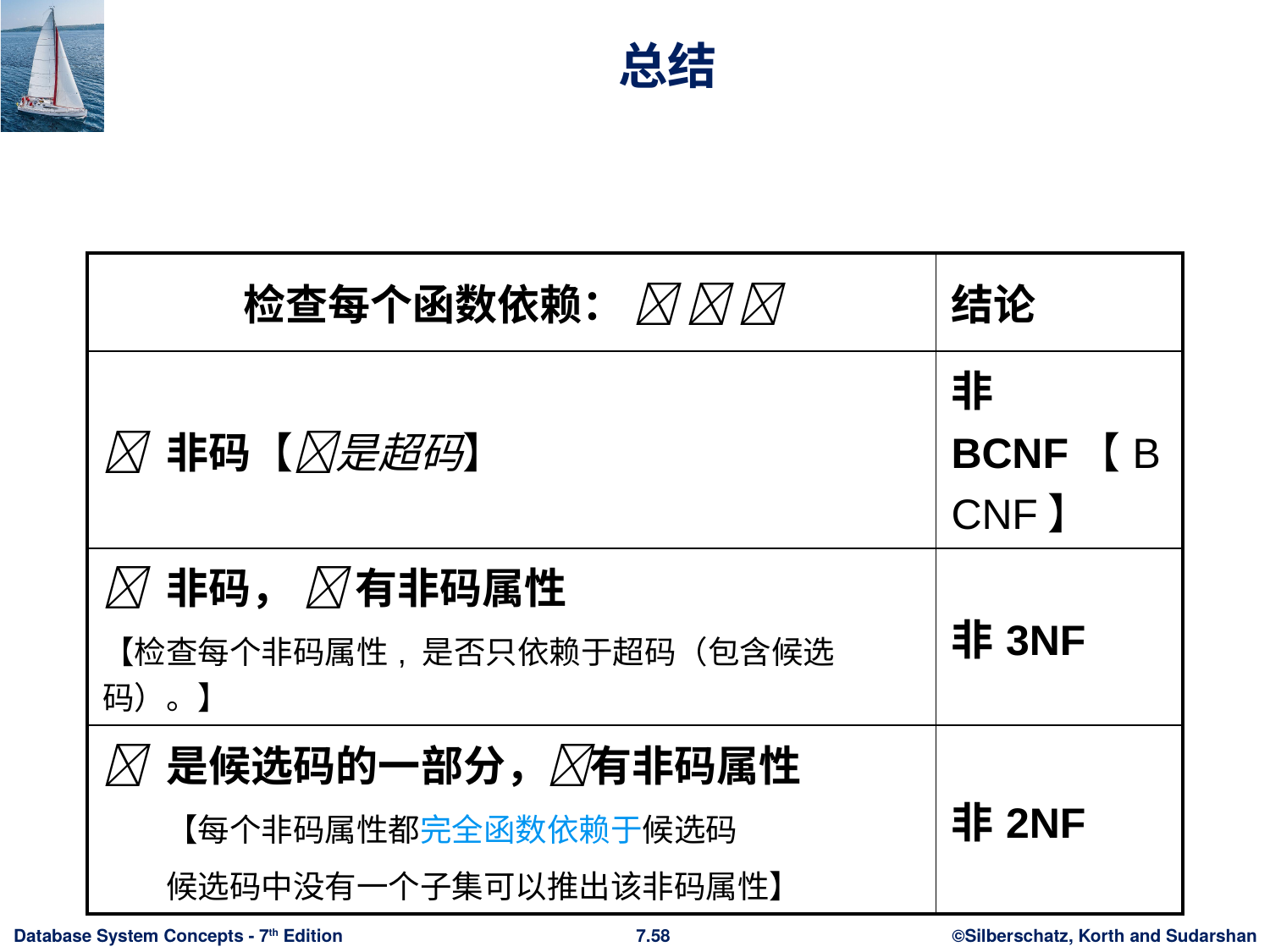

# 总结
| 检查每个函数依赖： α → β | 结论 |
| --- | --- |
| α 非码【α是超码】 | 非BCNF【BCNF】 |
| α 非码， β 有非码属性 【检查每个非码属性, 是否只依赖于超码（包含候选码）。】 | 非3NF |
| α 是候选码的一部分，β有非码属性 【每个非码属性都完全函数依赖于候选码 候选码中没有一个子集可以推出该非码属性】 | 非2NF |